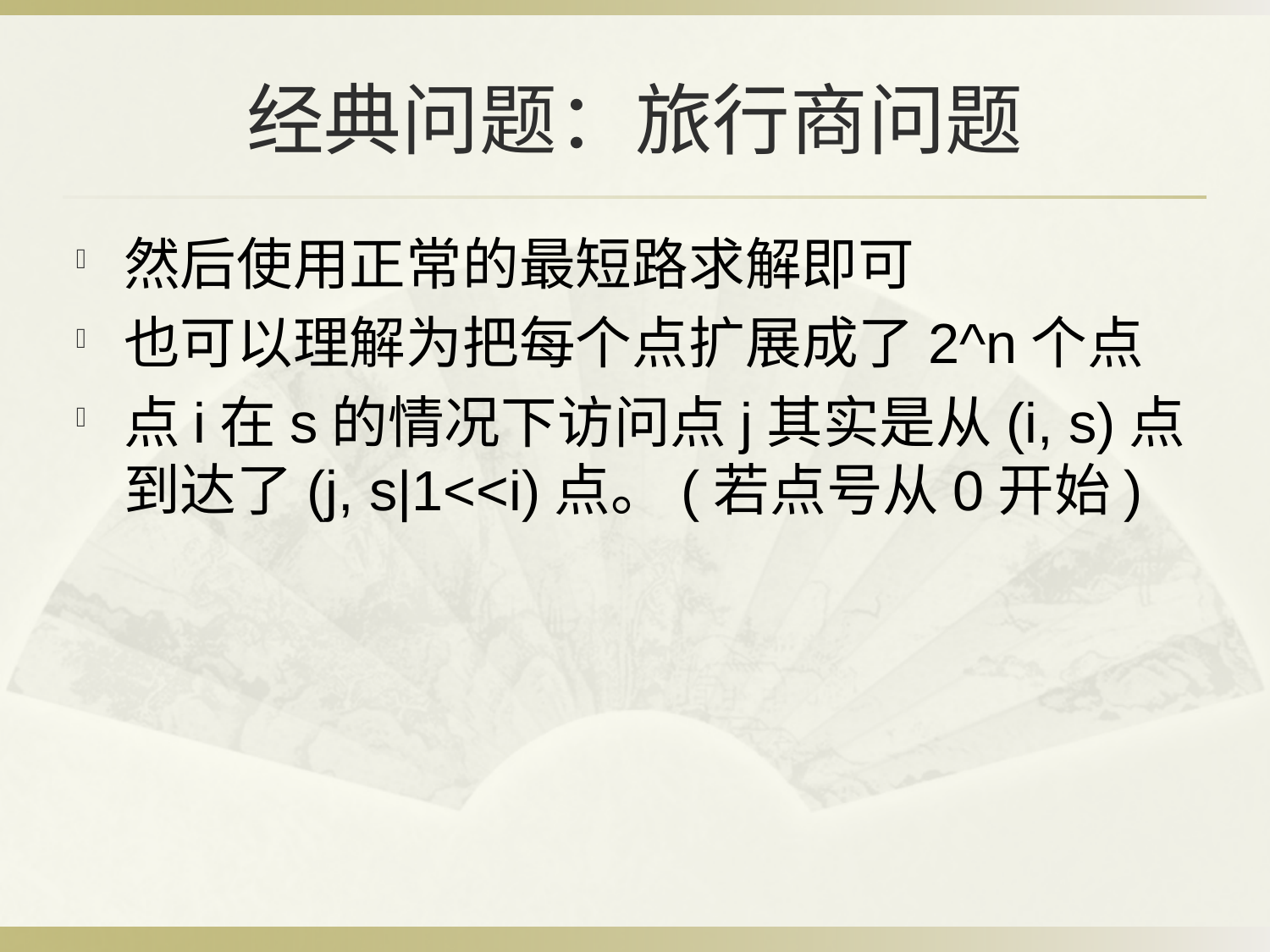

# 经典问题：旅行商问题
然后使用正常的最短路求解即可
也可以理解为把每个点扩展成了2^n个点
点i在s的情况下访问点j其实是从(i, s)点到达了(j, s|1<<i)点。(若点号从0开始)